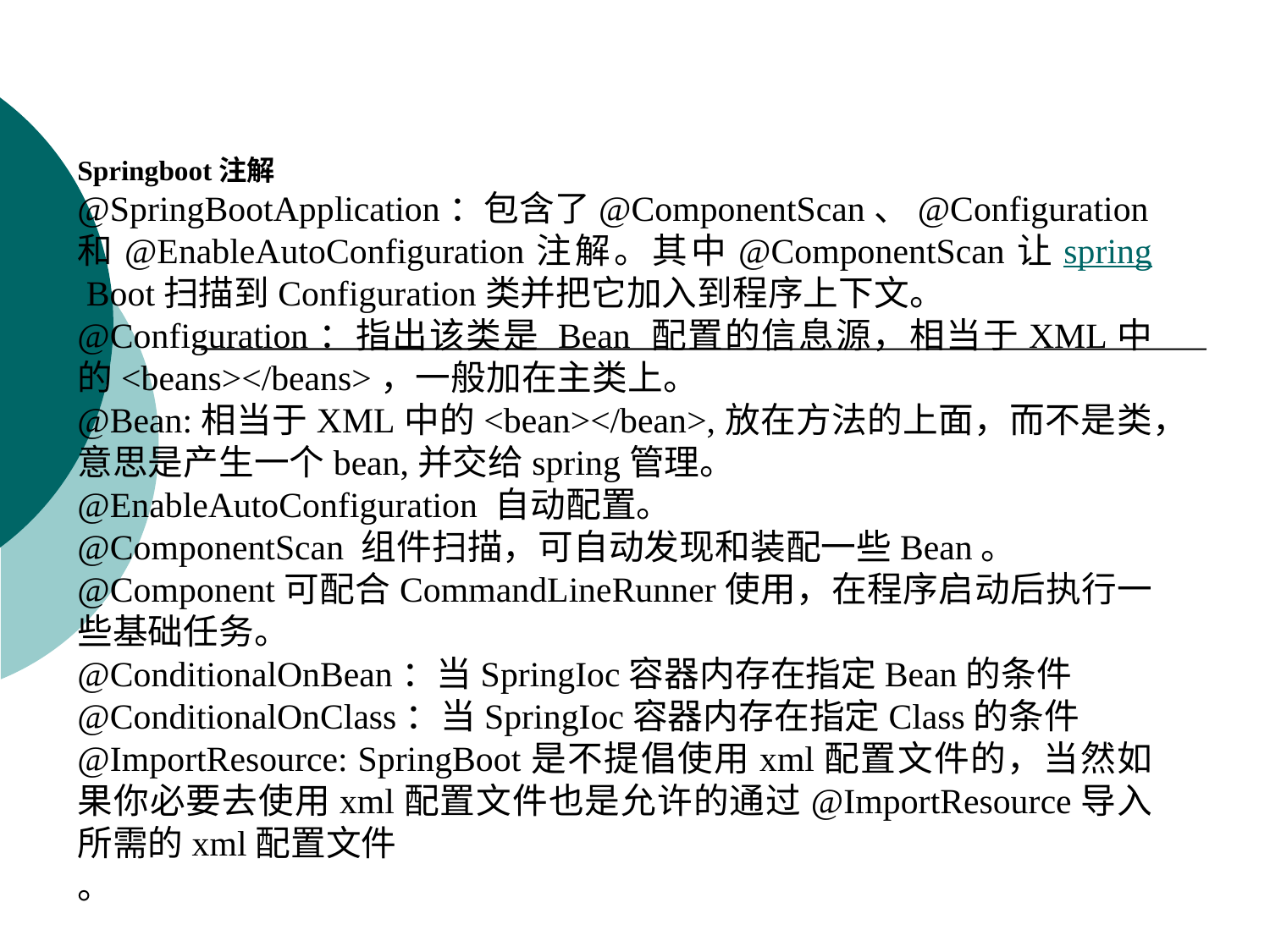

Springboot注解
@SpringBootApplication：包含了@ComponentScan、@Configuration和@EnableAutoConfiguration注解。其中@ComponentScan让spring Boot扫描到Configuration类并把它加入到程序上下文。
@Configuration：指出该类是 Bean 配置的信息源，相当于XML中的<beans></beans>，一般加在主类上。
@Bean:相当于XML中的<bean></bean>,放在方法的上面，而不是类，意思是产生一个bean,并交给spring管理。
@EnableAutoConfiguration 自动配置。
@ComponentScan 组件扫描，可自动发现和装配一些Bean。
@Component可配合CommandLineRunner使用，在程序启动后执行一些基础任务。
@ConditionalOnBean：当SpringIoc容器内存在指定Bean的条件
@ConditionalOnClass：当SpringIoc容器内存在指定Class的条件
@ImportResource: SpringBoot是不提倡使用xml配置文件的，当然如果你必要去使用xml配置文件也是允许的通过@ImportResource导入所需的xml配置文件
。